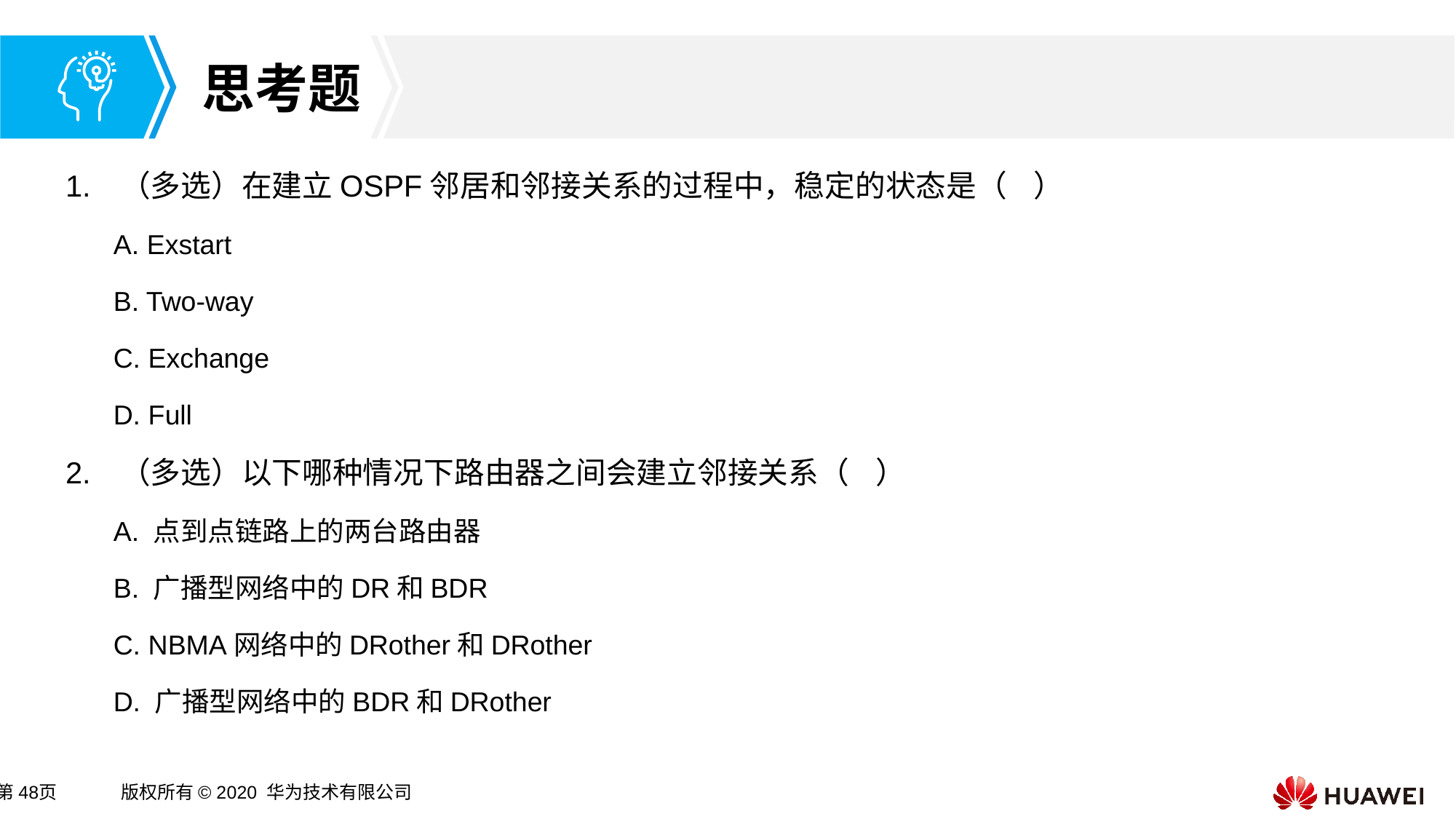

（多选）在建立OSPF邻居和邻接关系的过程中，稳定的状态是（    ）
A. Exstart
B. Two-way
C. Exchange
D. Full
（多选）以下哪种情况下路由器之间会建立邻接关系（    ）
A. 点到点链路上的两台路由器
B. 广播型网络中的DR和BDR
C. NBMA网络中的DRother和DRother
D. 广播型网络中的BDR和DRother